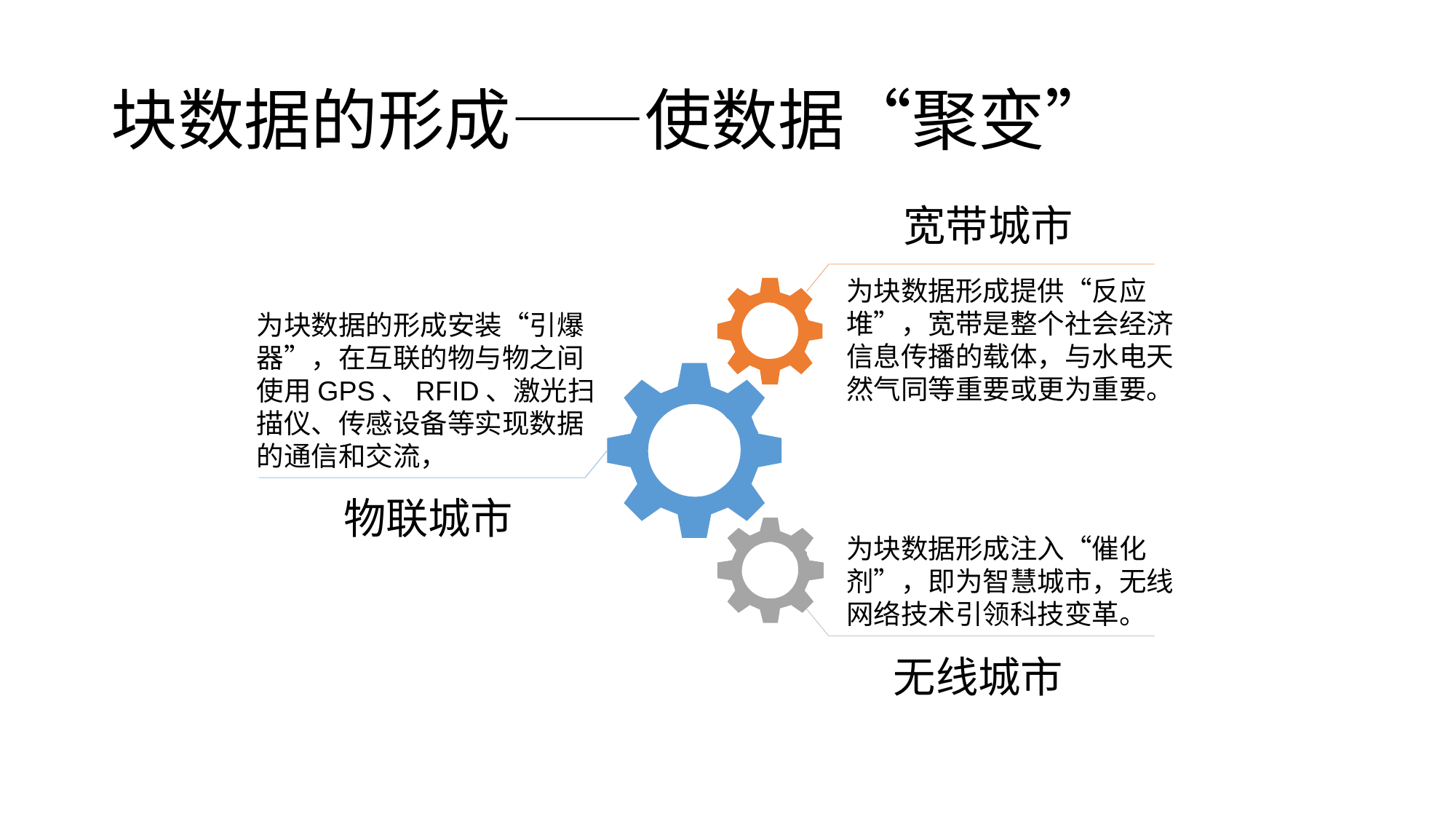

# 块数据的形成——使数据“聚变”
宽带城市

为块数据形成提供“反应堆”，宽带是整个社会经济信息传播的载体，与水电天然气同等重要或更为重要。

为块数据的形成安装“引爆器”，在互联的物与物之间使用GPS、RFID、激光扫描仪、传感设备等实现数据的通信和交流，

物联城市

为块数据形成注入“催化剂”，即为智慧城市，无线网络技术引领科技变革。

无线城市